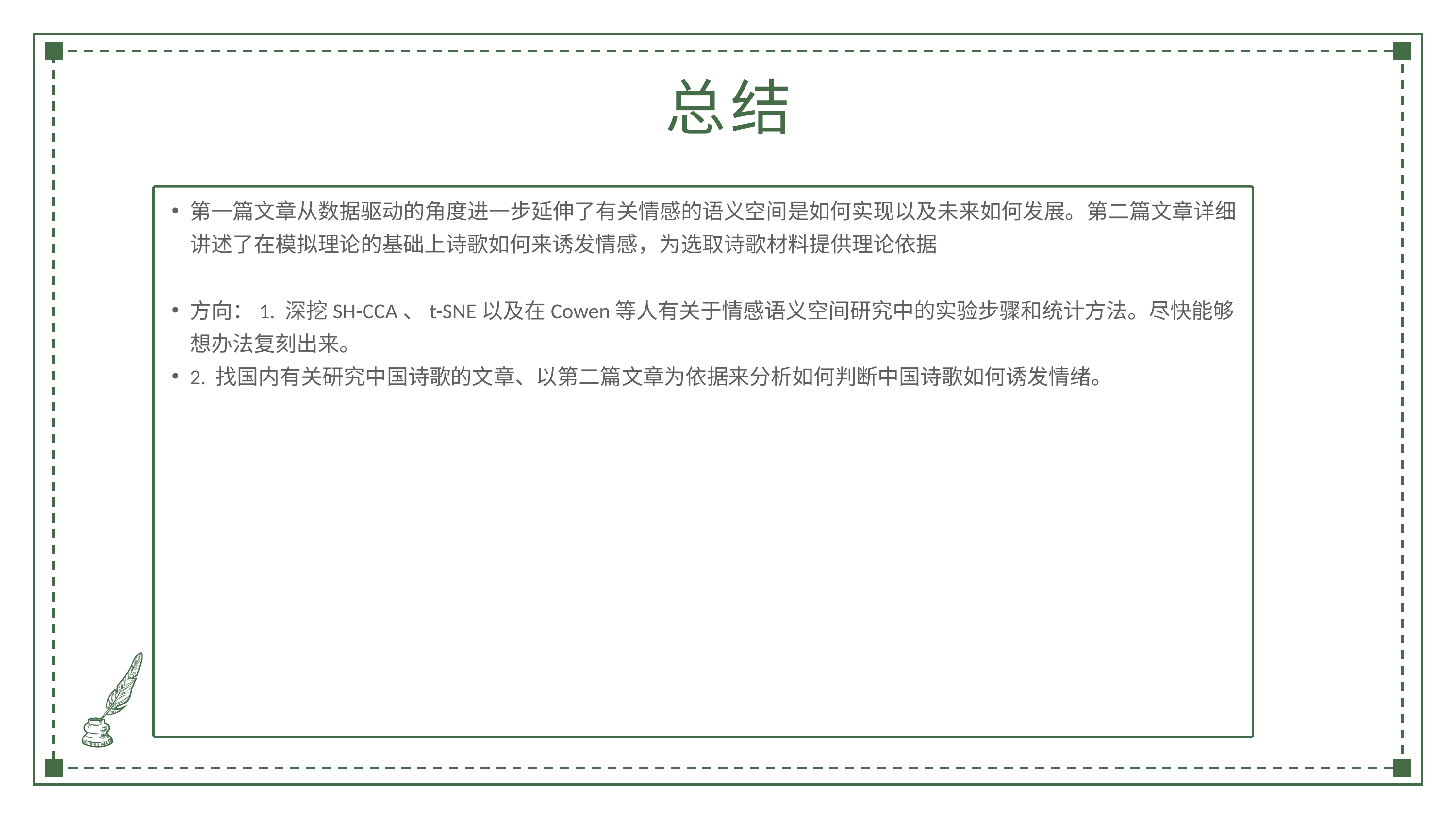

总结

第一篇文章从数据驱动的角度进一步延伸了有关情感的语义空间是如何实现以及未来如何发展。第二篇文章详细讲述了在模拟理论的基础上诗歌如何来诱发情感，为选取诗歌材料提供理论依据

方向：1. 深挖SH-CCA、t-SNE以及在Cowen等人有关于情感语义空间研究中的实验步骤和统计方法。尽快能够想办法复刻出来。
2. 找国内有关研究中国诗歌的文章、以第二篇文章为依据来分析如何判断中国诗歌如何诱发情绪。